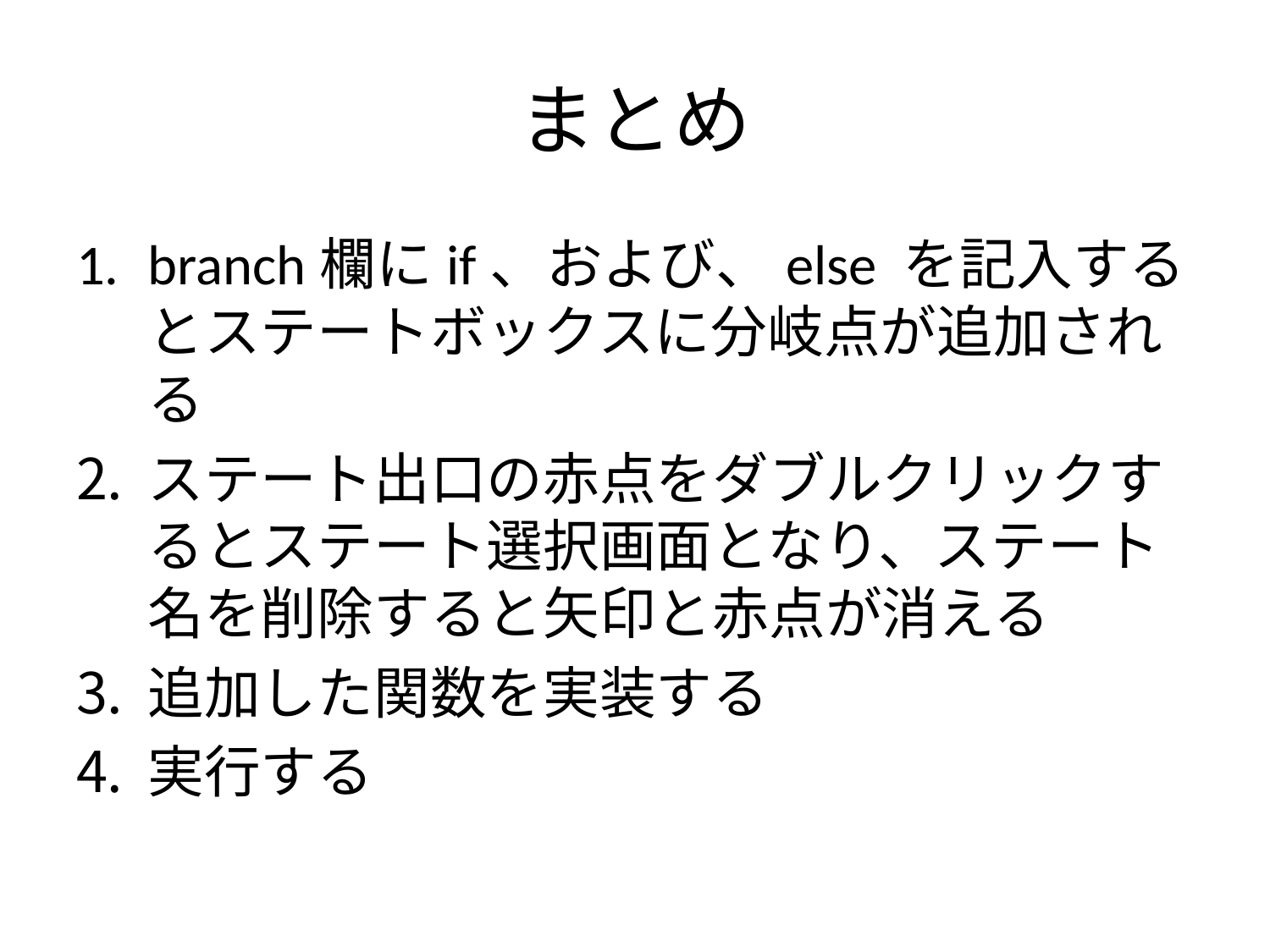

# まとめ
branch欄にif、および、else を記入するとステートボックスに分岐点が追加される
ステート出口の赤点をダブルクリックするとステート選択画面となり、ステート名を削除すると矢印と赤点が消える
追加した関数を実装する
実行する